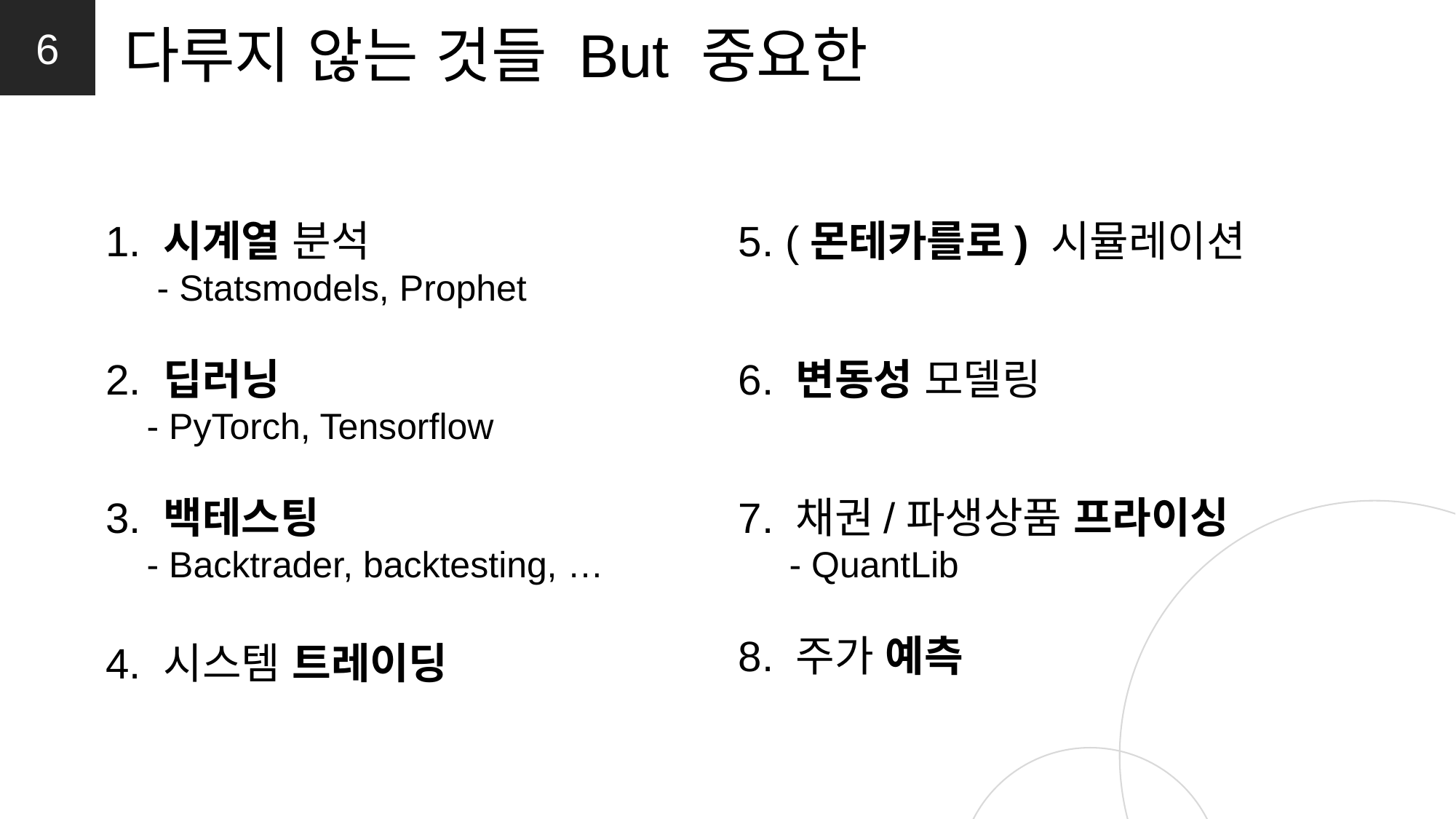

6
다루지 않는 것들 But 중요한
1. 시계열 분석
     - Statsmodels, Prophet

2. 딥러닝
    - PyTorch, Tensorflow

3. 백테스팅
    - Backtrader, backtesting, …

4. 시스템 트레이딩
5. (몬테카를로) 시뮬레이션

6. 변동성 모델링

7. 채권/파생상품 프라이싱
     - QuantLib

8. 주가 예측